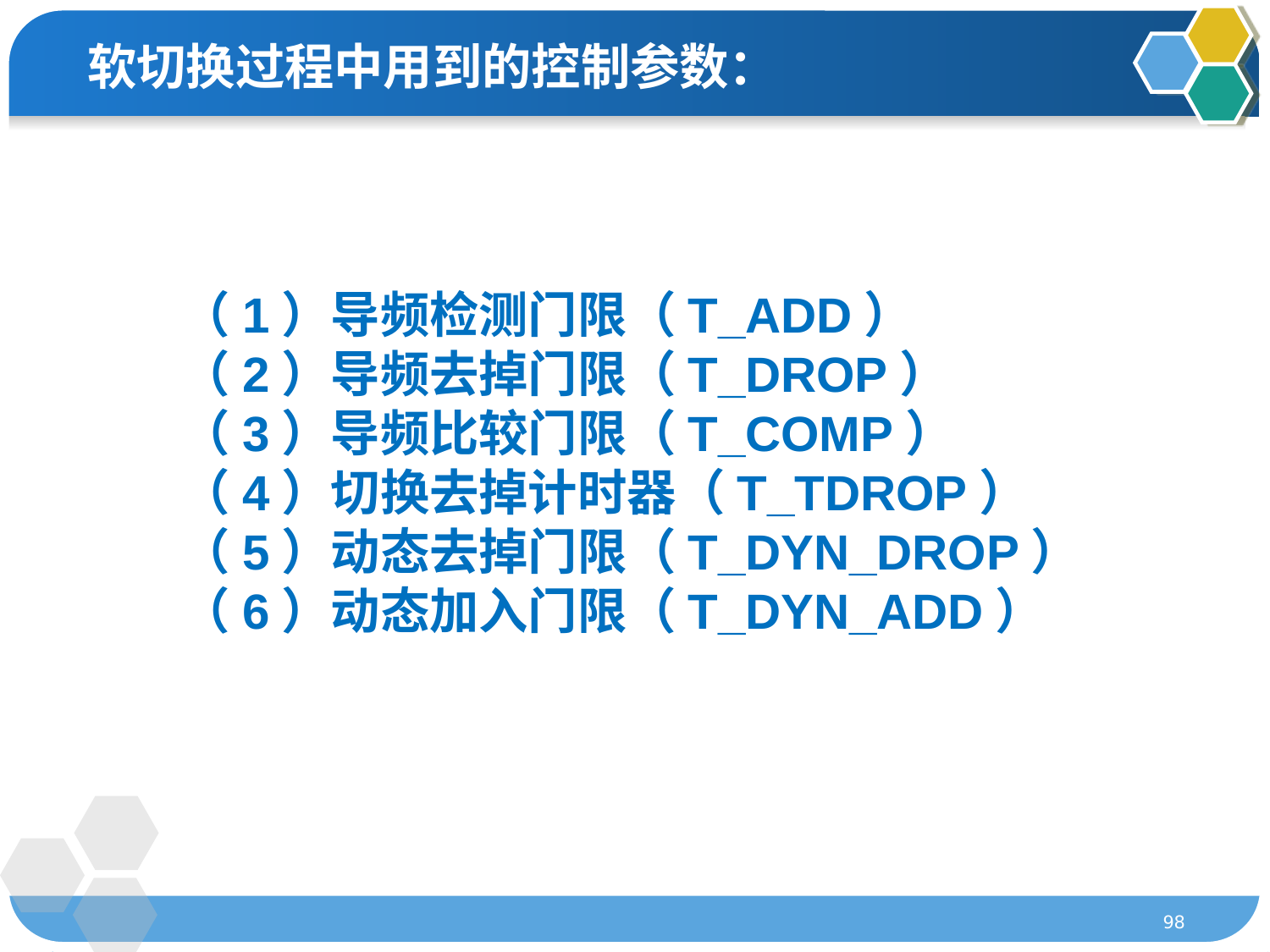

软切换过程中用到的控制参数：
（1）导频检测门限（T_ADD）
（2）导频去掉门限（T_DROP）
（3）导频比较门限（T_COMP）
（4）切换去掉计时器（T_TDROP）
（5）动态去掉门限（T_DYN_DROP）
（6）动态加入门限（T_DYN_ADD）